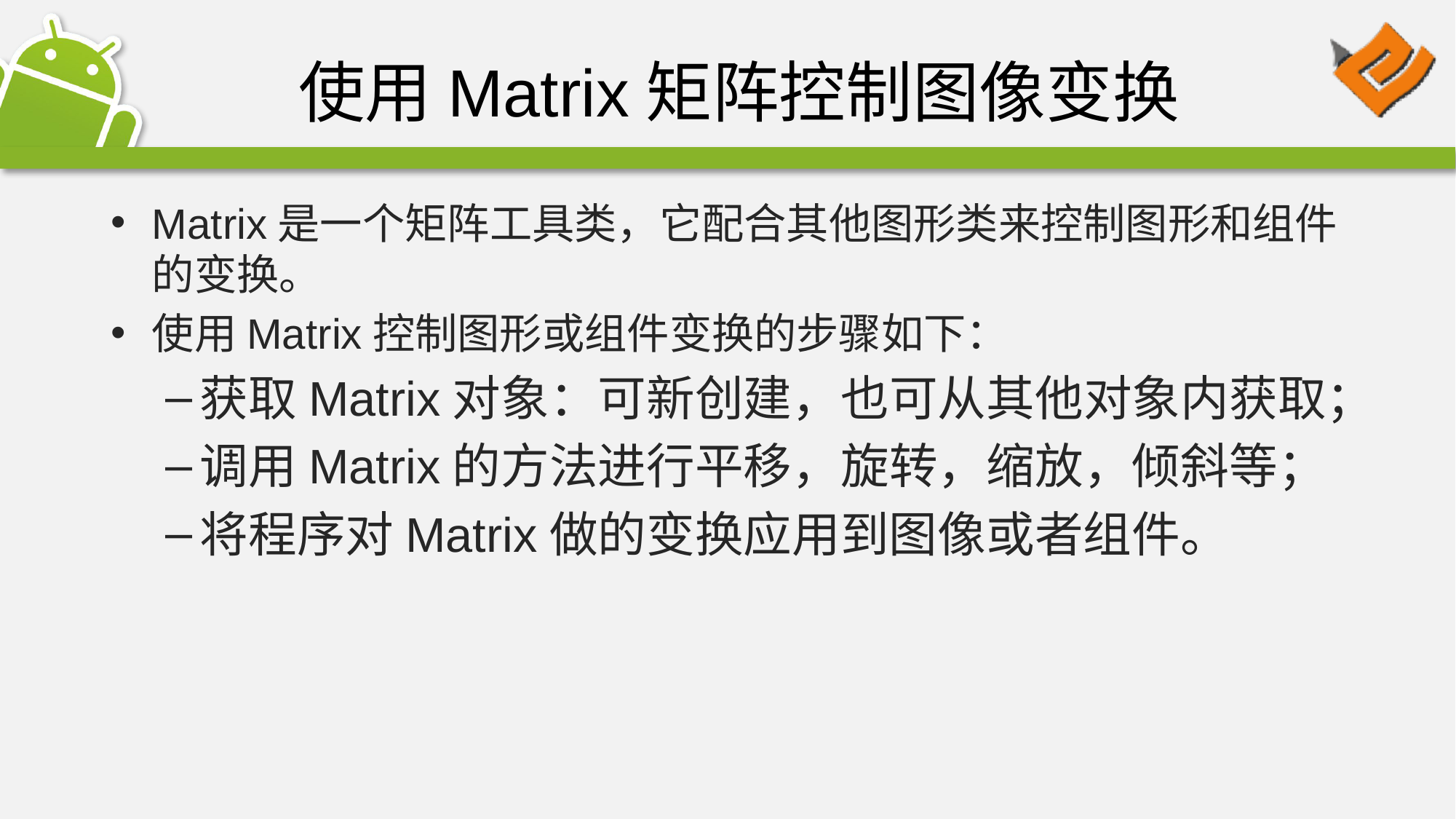

# 使用Matrix矩阵控制图像变换
Matrix是一个矩阵工具类，它配合其他图形类来控制图形和组件的变换。
使用Matrix控制图形或组件变换的步骤如下：
获取Matrix对象：可新创建，也可从其他对象内获取；
调用Matrix的方法进行平移，旋转，缩放，倾斜等；
将程序对Matrix做的变换应用到图像或者组件。